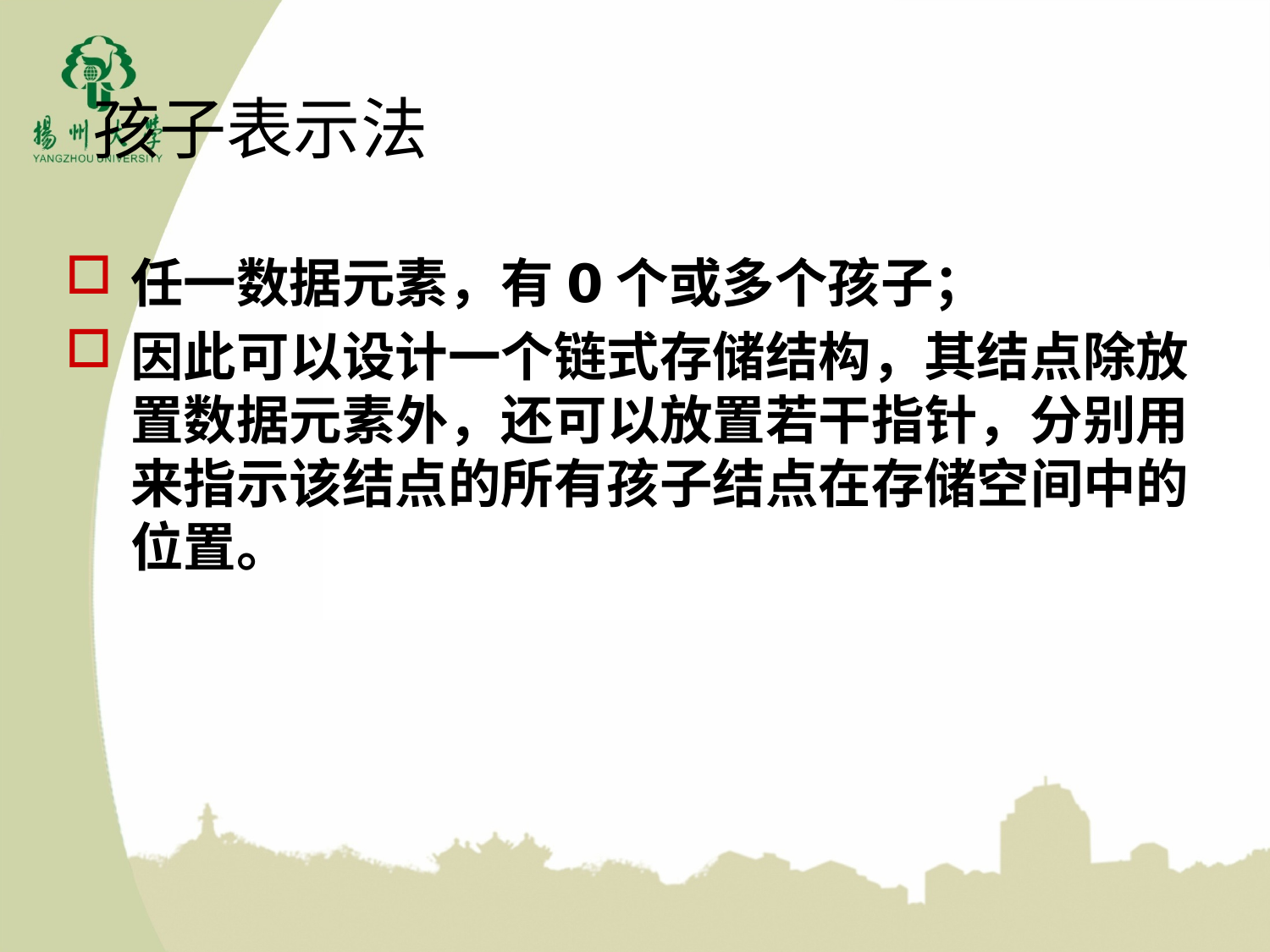

孩子表示法
任一数据元素，有0个或多个孩子；
因此可以设计一个链式存储结构，其结点除放置数据元素外，还可以放置若干指针，分别用来指示该结点的所有孩子结点在存储空间中的位置。